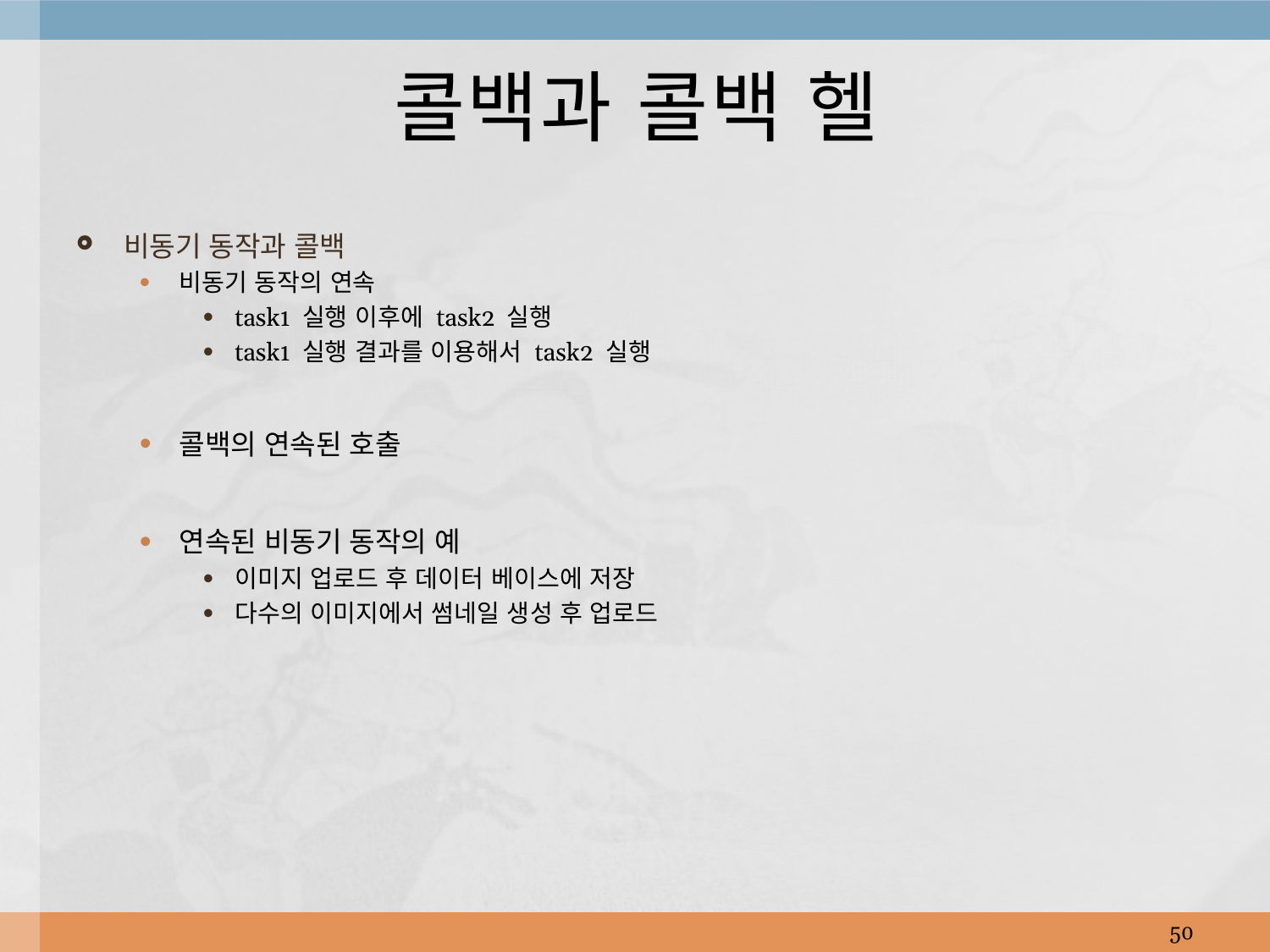

# 콜백과 콜백 헬
비동기 동작과 콜백
비동기 동작의 연속
task1 실행 이후에 task2 실행
task1 실행 결과를 이용해서 task2 실행

콜백의 연속된 호출

연속된 비동기 동작의 예
이미지 업로드 후 데이터 베이스에 저장
다수의 이미지에서 썸네일 생성 후 업로드

50